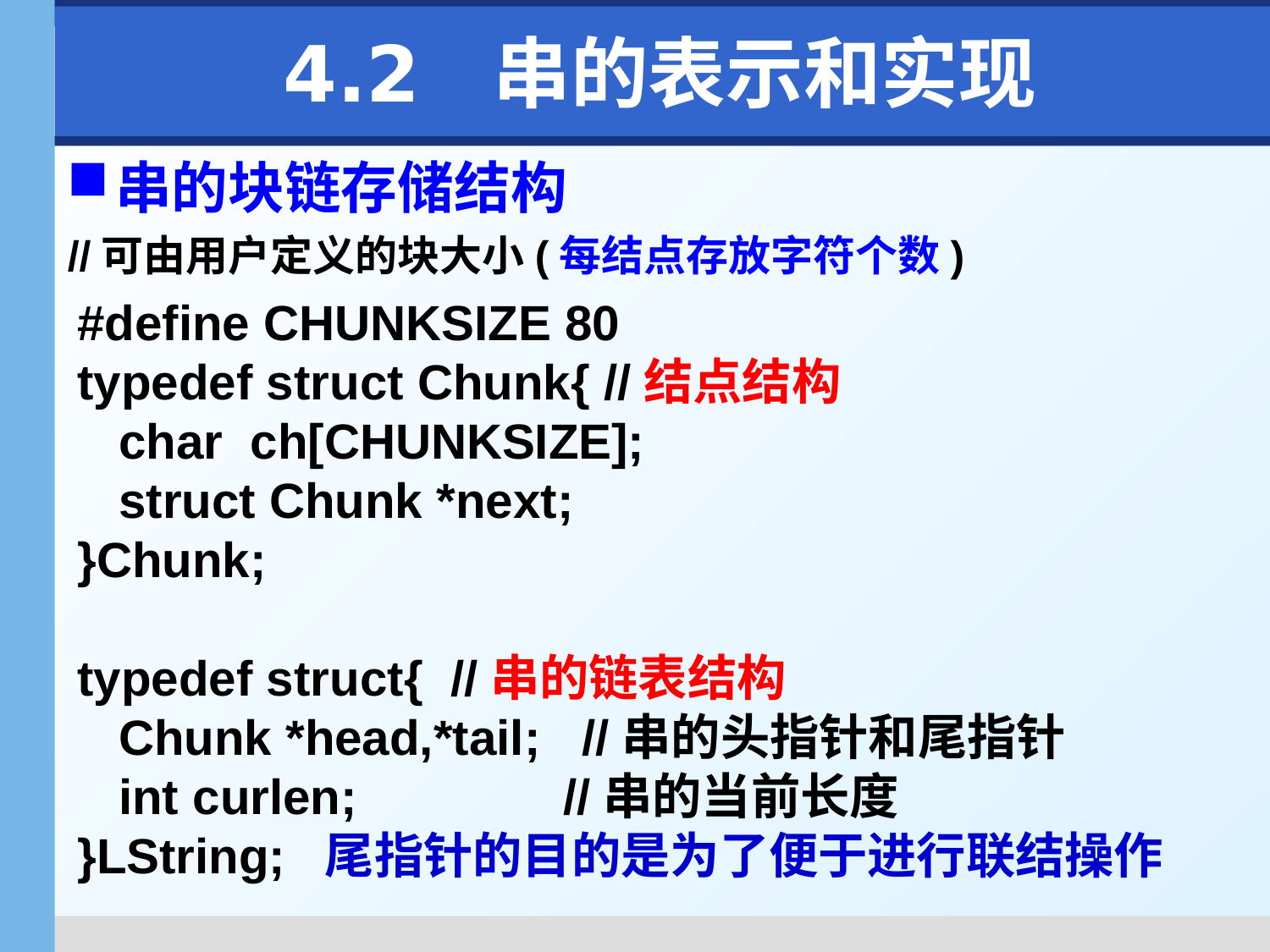

# 4.2  串的表示和实现
串的块链存储结构
//可由用户定义的块大小(每结点存放字符个数)

#define CHUNKSIZE 80
typedef struct Chunk{ //结点结构
   char  ch[CHUNKSIZE];
   struct Chunk *next;
}Chunk;

typedef struct{  //串的链表结构
   Chunk *head,*tail;   //串的头指针和尾指针
   int curlen;               //串的当前长度
}LString;  尾指针的目的是为了便于进行联结操作